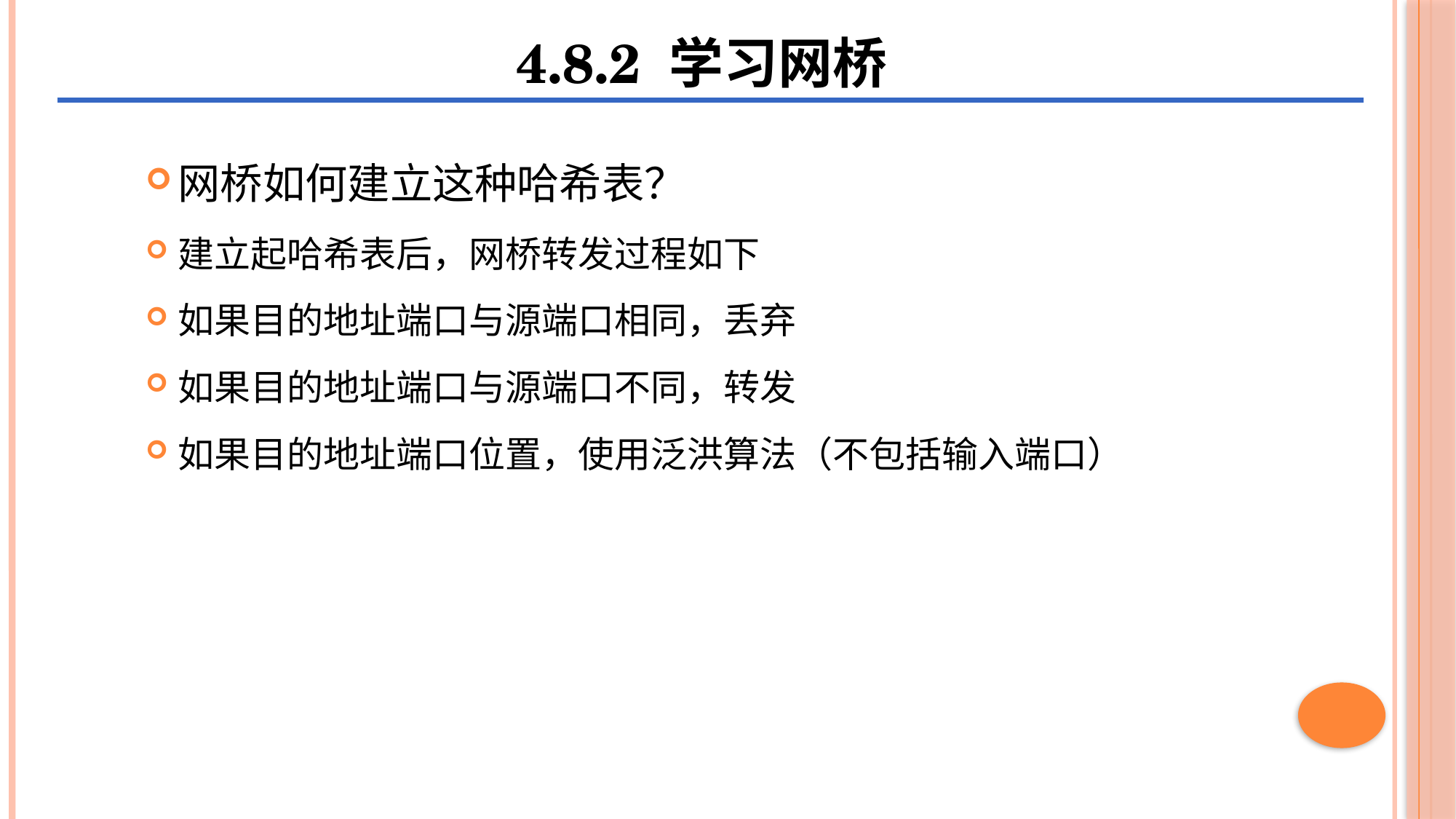

4.8.2 学习网桥
二、CSMA/CA协议
网桥如何建立这种哈希表？
建立起哈希表后，网桥转发过程如下
如果目的地址端口与源端口相同，丢弃
如果目的地址端口与源端口不同，转发
如果目的地址端口位置，使用泛洪算法（不包括输入端口）